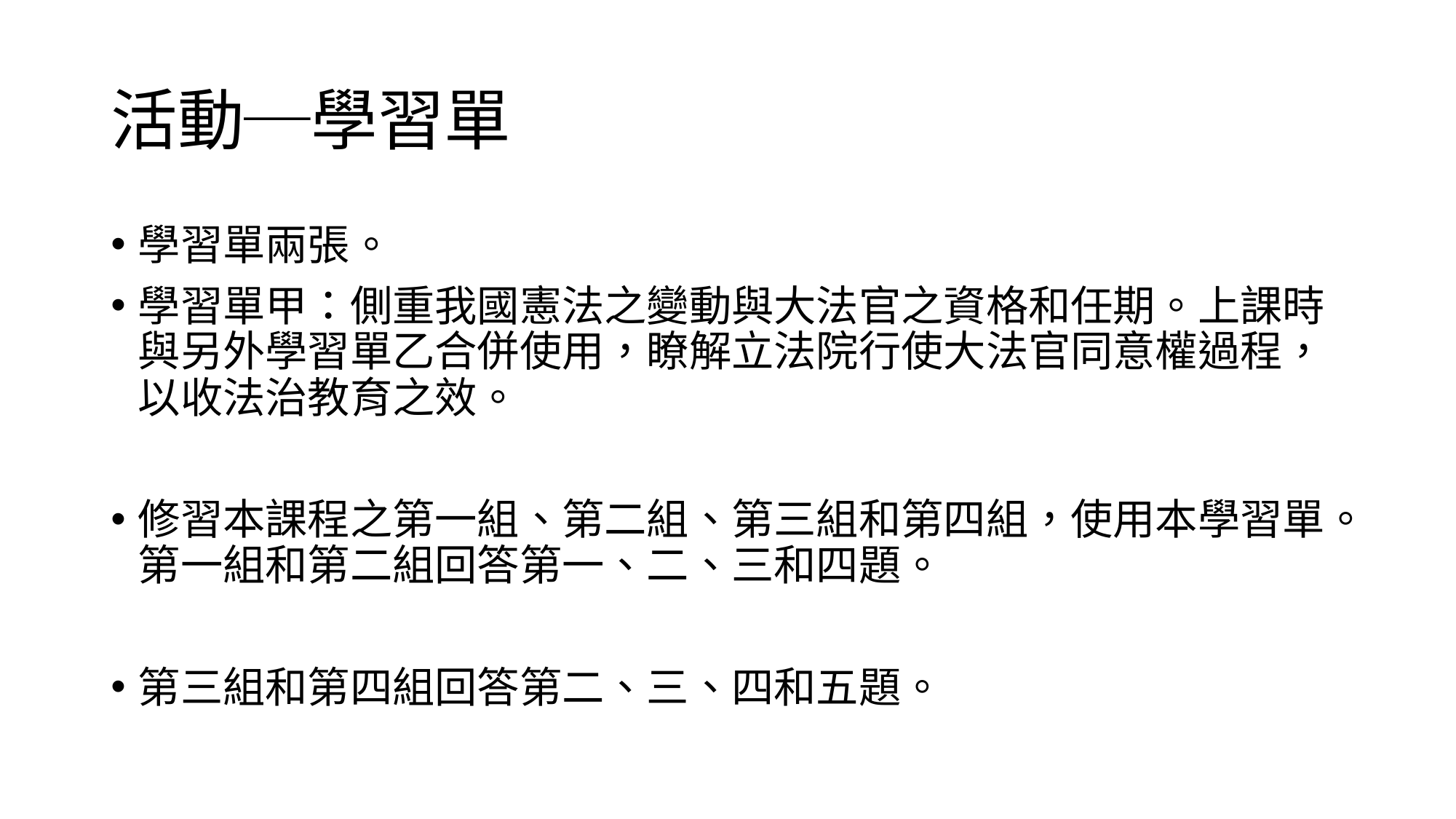

# 活動─學習單
學習單兩張。
學習單甲：側重我國憲法之變動與大法官之資格和任期。上課時與另外學習單乙合併使用，瞭解立法院行使大法官同意權過程，以收法治教育之效。

修習本課程之第一組、第二組、第三組和第四組，使用本學習單。第一組和第二組回答第一、二、三和四題。

第三組和第四組回答第二、三、四和五題。